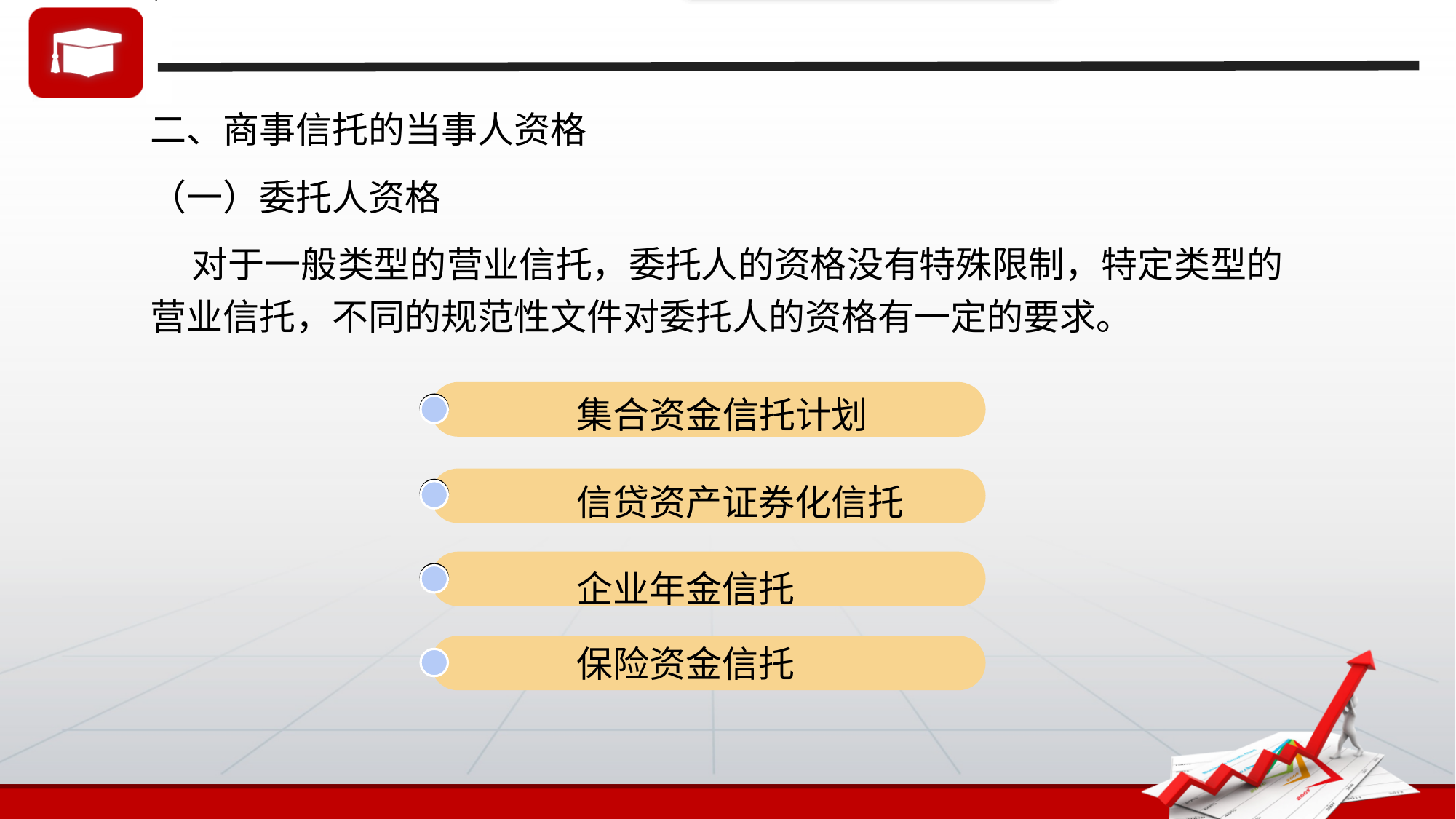

二、商事信托的当事人资格
（一）委托人资格
    对于一般类型的营业信托，委托人的资格没有特殊限制，特定类型的营业信托，不同的规范性文件对委托人的资格有一定的要求。

集合资金信托计划

信贷资产证券化信托

企业年金信托

保险资金信托